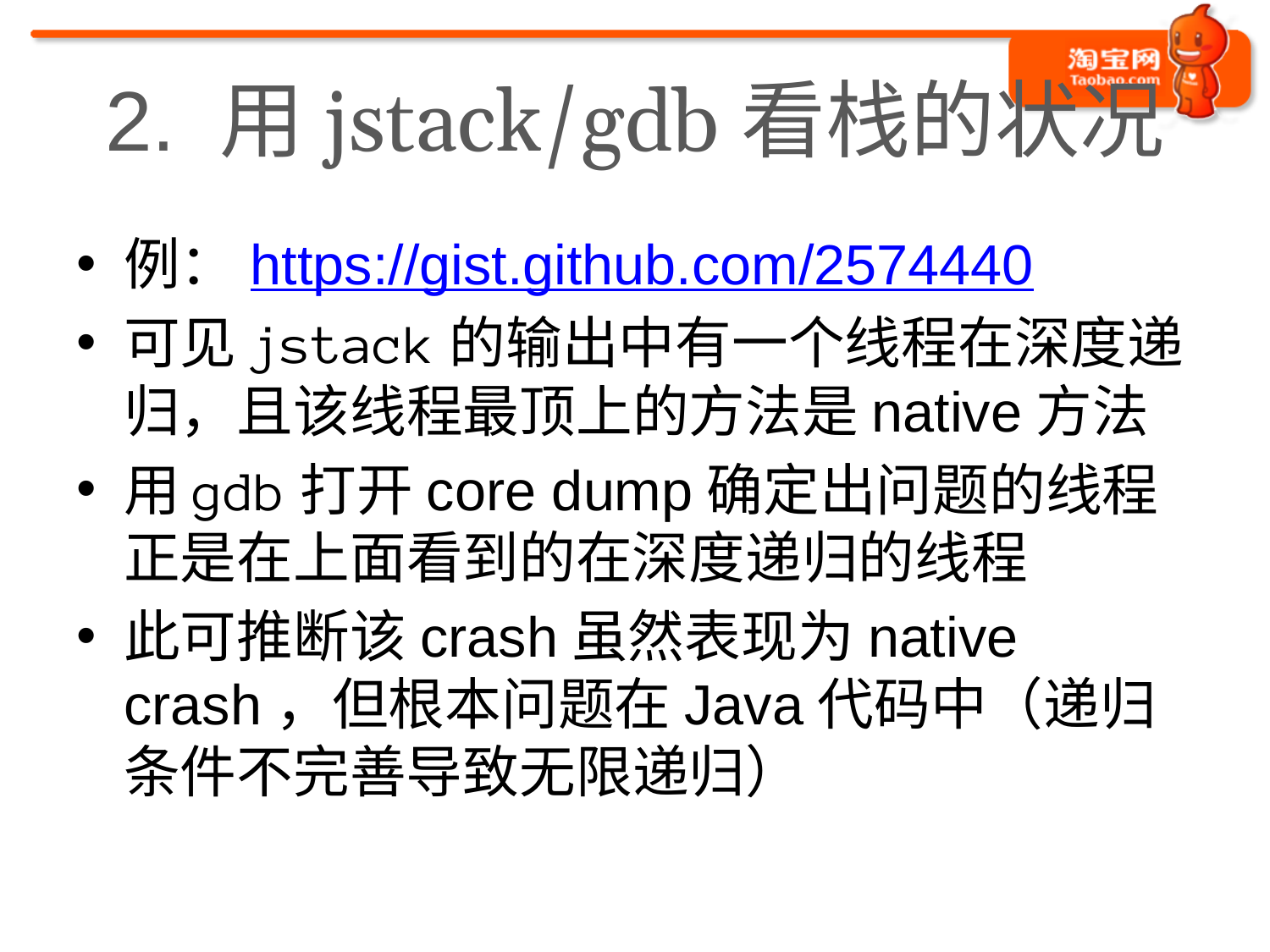

# 2. 用jstack/gdb看栈的状况
例：https://gist.github.com/2574440
可见jstack的输出中有一个线程在深度递归，且该线程最顶上的方法是native方法
用gdb打开core dump确定出问题的线程正是在上面看到的在深度递归的线程
此可推断该crash虽然表现为native crash，但根本问题在Java代码中（递归条件不完善导致无限递归）